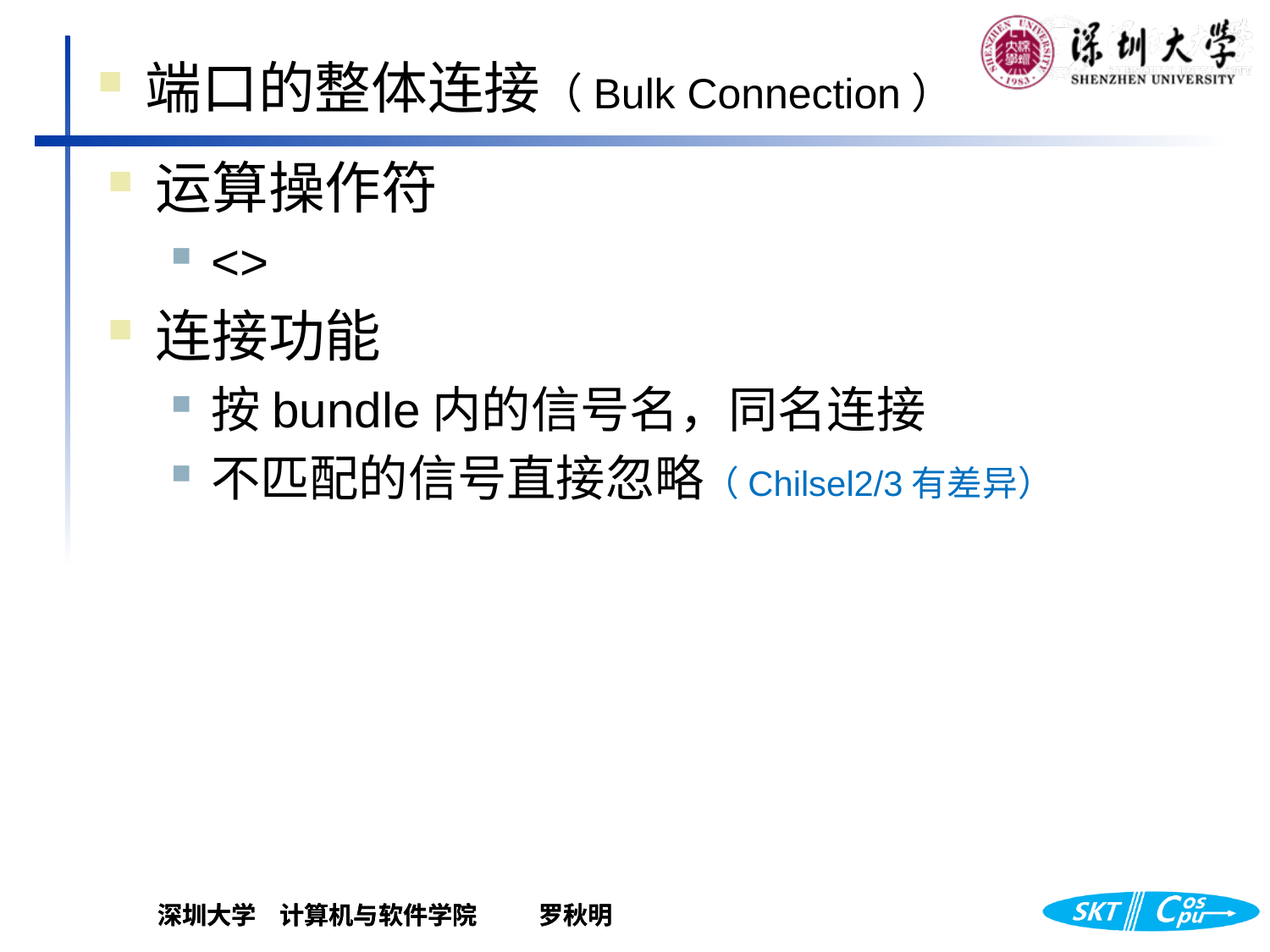

端口的整体连接（Bulk Connection）
运算操作符
<>
连接功能
按bundle内的信号名，同名连接
不匹配的信号直接忽略（Chilsel2/3有差异）